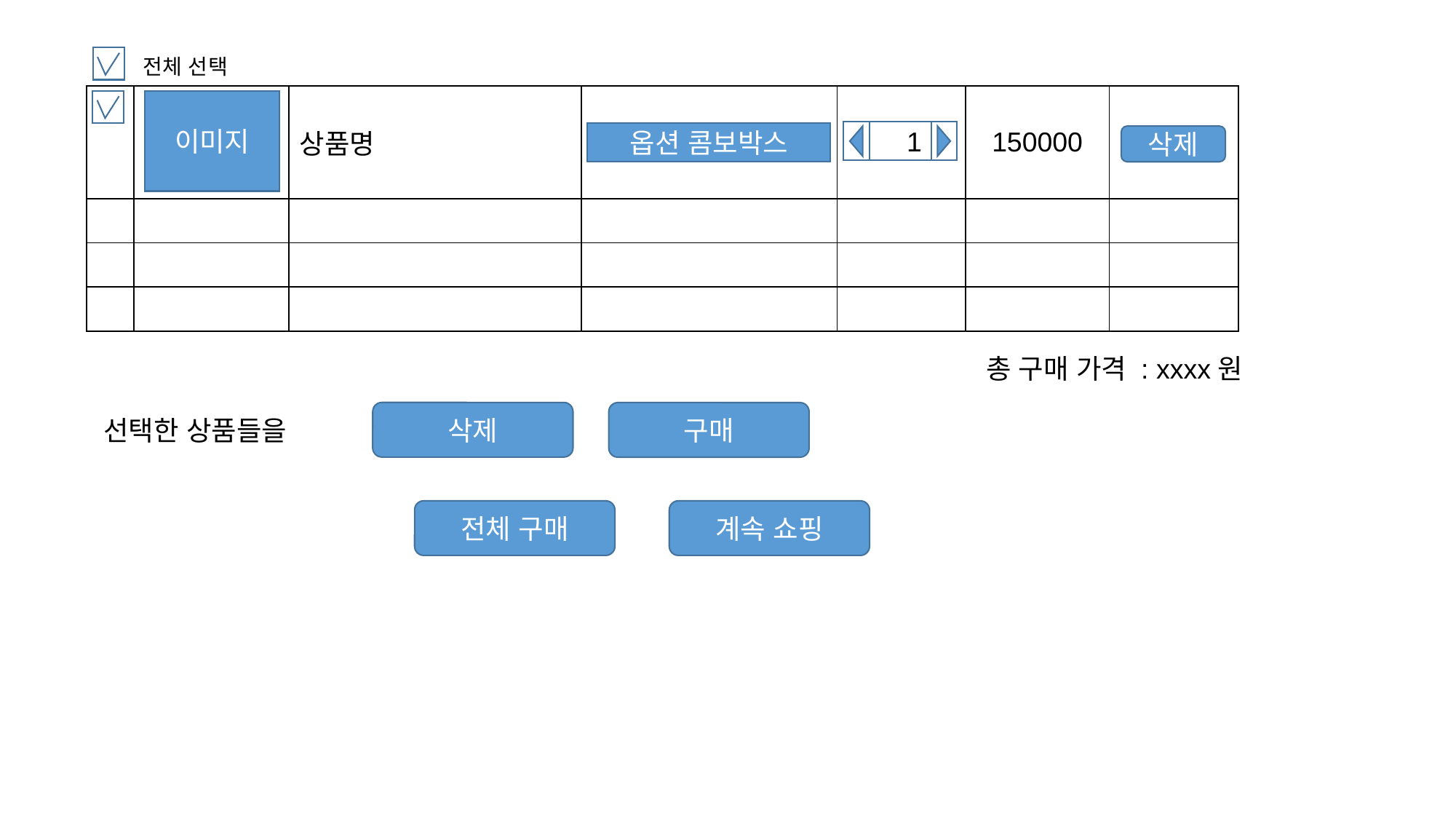

전체 선택

|  |  | 상품명 |  |  | 150000 |  |
| --- | --- | --- | --- | --- | --- | --- |
|  |  |  |  |  |  |  |
|  |  |  |  |  |  |  |
|  |  |  |  |  |  |  |

이미지

1

옵션 콤보박스
삭제

총 구매 가격 : xxxx원
삭제
구매
선택한 상품들을
전체 구매
계속 쇼핑